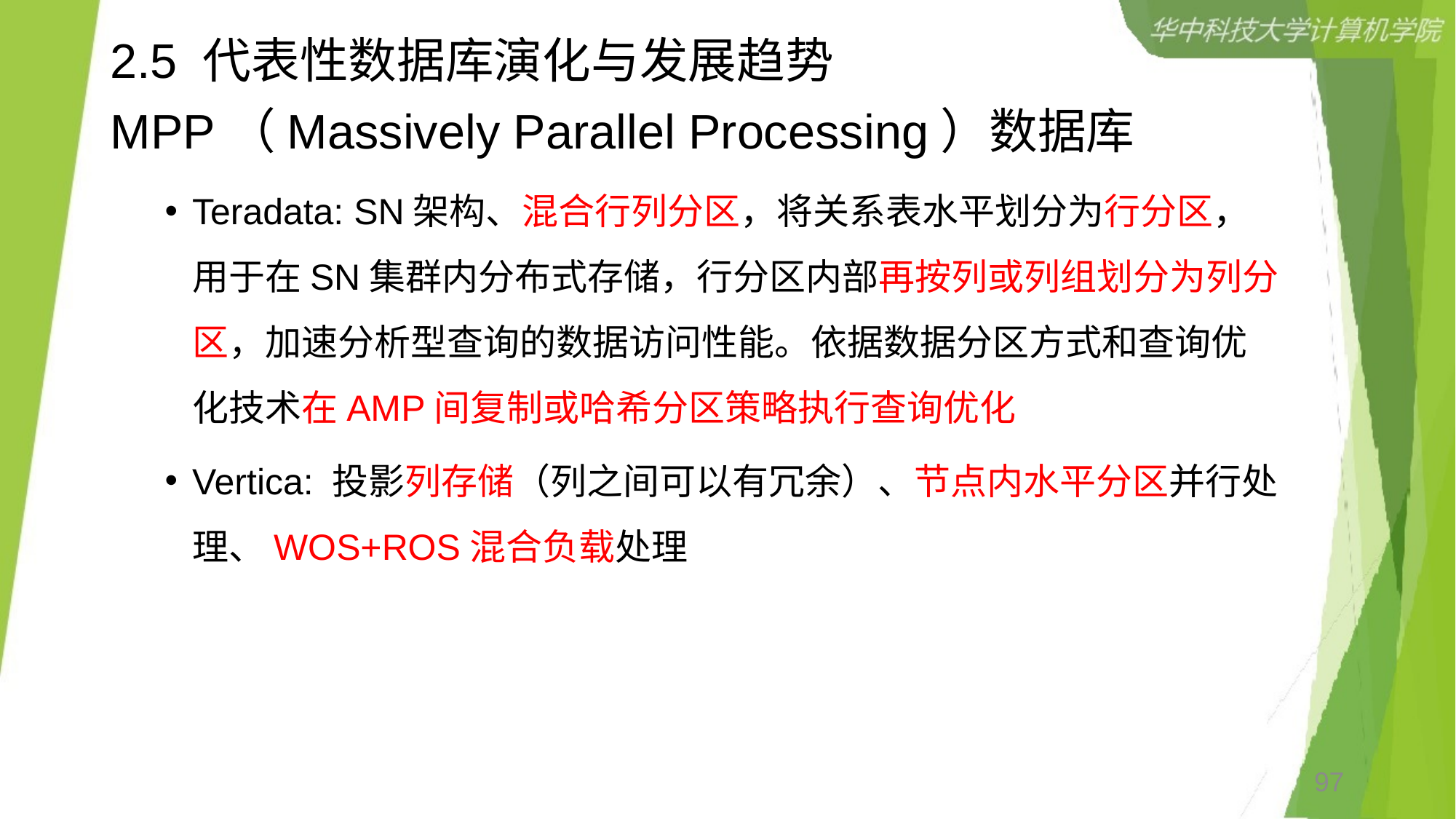

# 2.5 代表性数据库演化与发展趋势
MPP（Massively Parallel Processing）数据库
Teradata: SN架构、混合行列分区，将关系表水平划分为行分区，用于在SN集群内分布式存储，行分区内部再按列或列组划分为列分区，加速分析型查询的数据访问性能。依据数据分区方式和查询优化技术在AMP间复制或哈希分区策略执行查询优化
Vertica: 投影列存储（列之间可以有冗余）、节点内水平分区并行处理、WOS+ROS混合负载处理
97